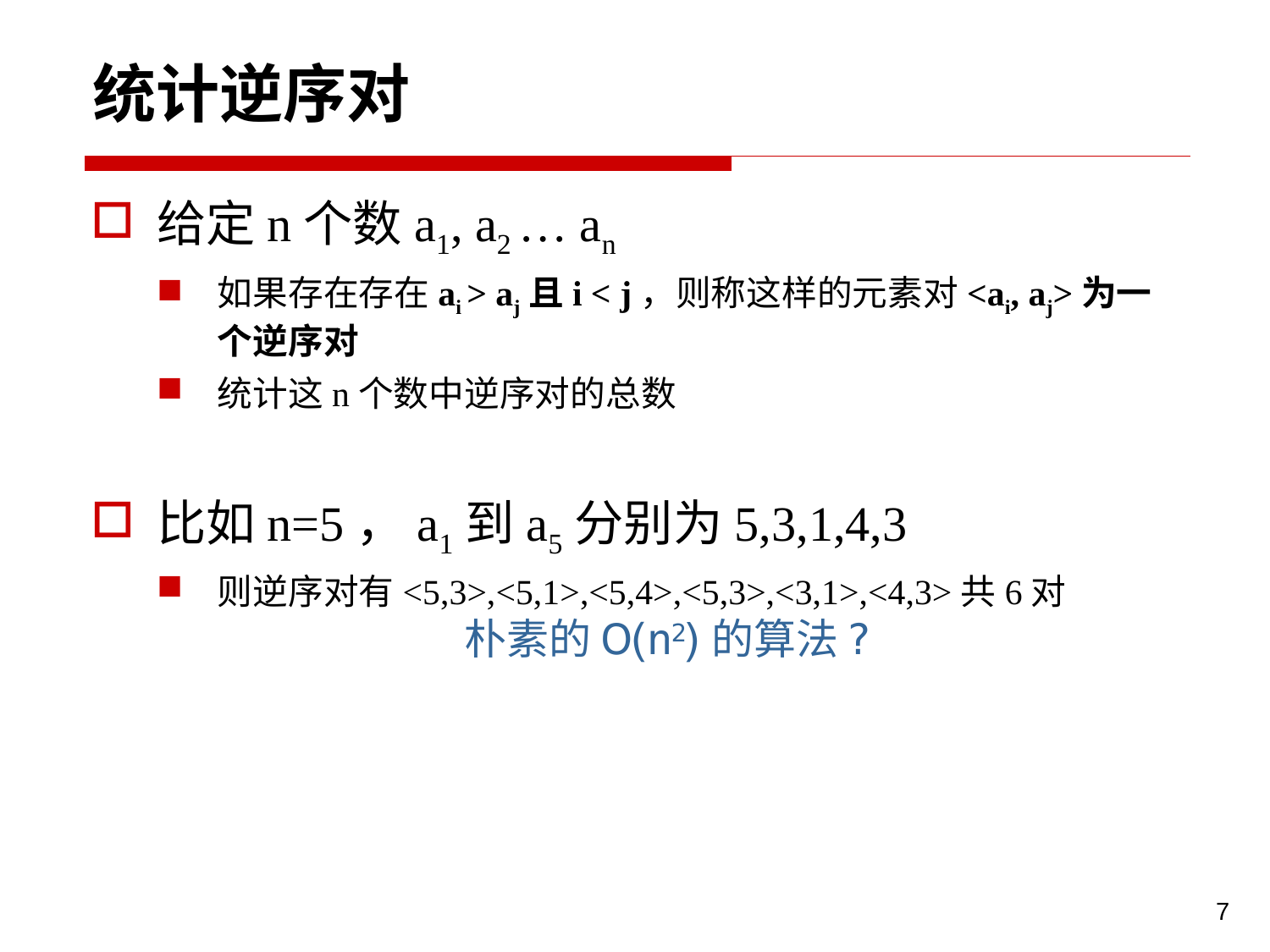

# 统计逆序对
给定n个数a1, a2 … an
如果存在存在ai > aj且i < j，则称这样的元素对<ai, aj>为一个逆序对
统计这n个数中逆序对的总数

比如n=5，a1到a5分别为5,3,1,4,3
则逆序对有<5,3>,<5,1>,<5,4>,<5,3>,<3,1>,<4,3>共6对
朴素的O(n2)的算法?
7